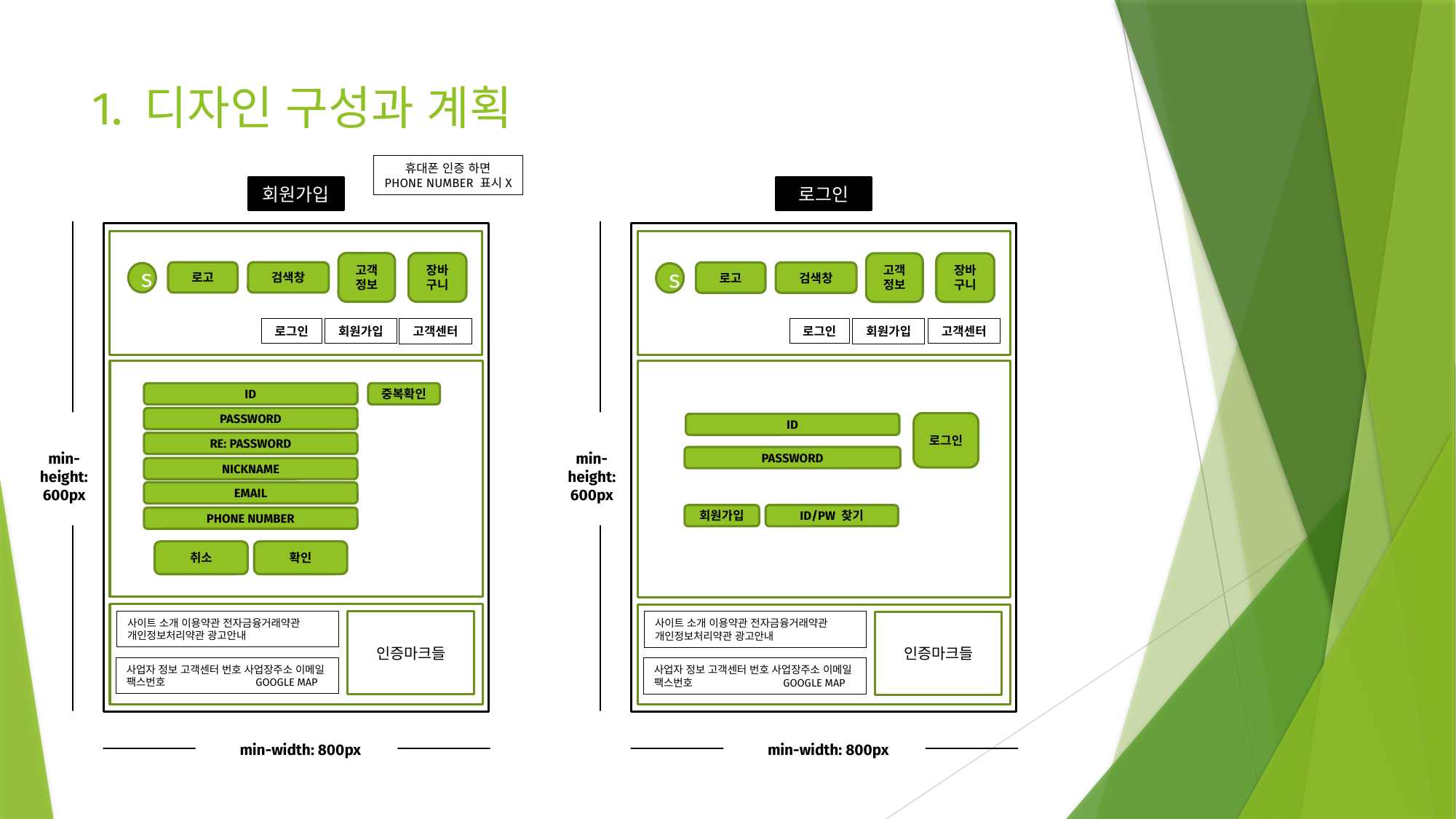

1. 디자인 구성과 계획
휴대폰 인증 하면 PHONE NUMBER 표시X

장바구니
고객정보
로고
검색창
s
로그인
회원가입
고객센터
ID
PASSWORD
중복확인
RE: PASSWORD
NICKNAME
EMAIL
PHONE NUMBER
취소
확인

사이트 소개 이용약관 전자금융거래약관 개인정보처리약관 광고안내
인증마크들
사업자 정보 고객센터 번호 사업장주소 이메일 팩스번호	      GOOGLE MAP
회원가입
ㄷ

min-height: 600px
min-width: 800px
로그인

장바구니
고객정보
로고
검색창
s
로그인
회원가입

로그인
ID
PASSWORD
회원가입
ID/PW 찾기

사이트 소개 이용약관 전자금융거래약관 개인정보처리약관 광고안내
인증마크들
사업자 정보 고객센터 번호 사업장주소 이메일 팩스번호	      GOOGLE MAP
min-width: 800px
min-height: 600px
고객센터